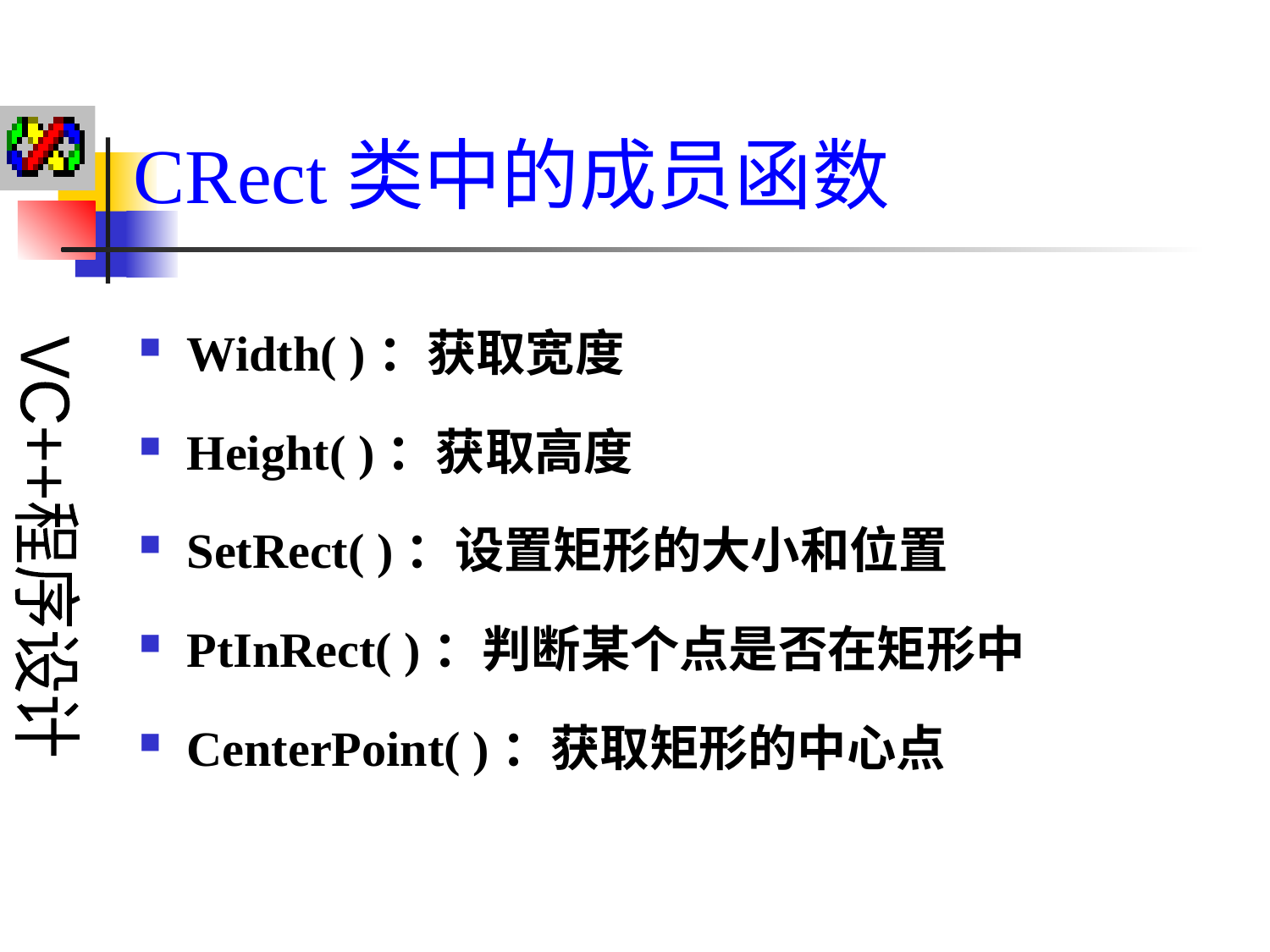

CRect类中的成员函数
Width( )：获取宽度
Height( )：获取高度
SetRect( )：设置矩形的大小和位置
PtInRect( )：判断某个点是否在矩形中
CenterPoint( )：获取矩形的中心点